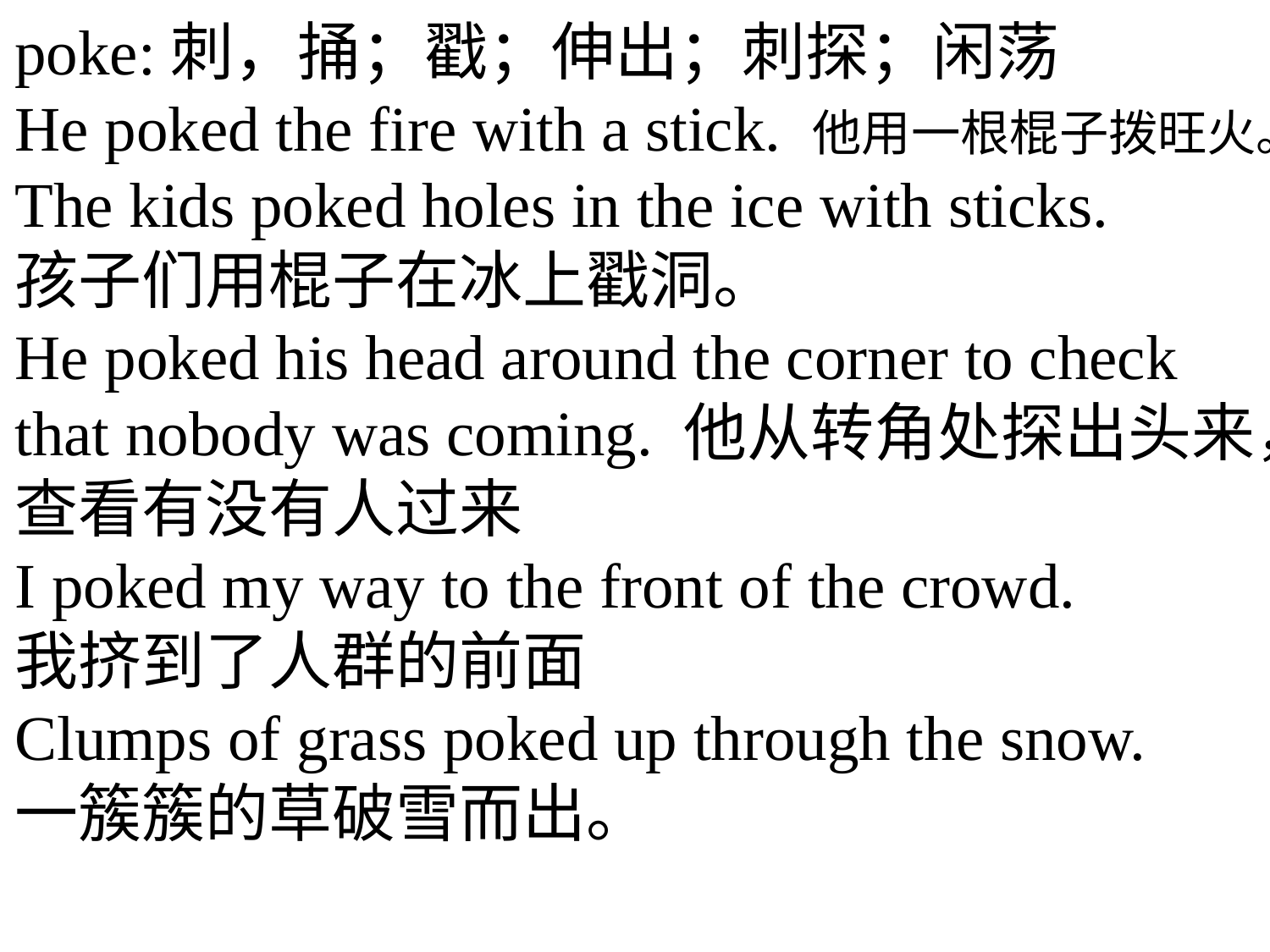

poke:刺，捅；戳；伸出；刺探；闲荡
He poked the fire with a stick. 他用一根棍子拨旺火。
The kids poked holes in the ice with sticks.
孩子们用棍子在冰上戳洞。
He poked his head around the corner to check that nobody was coming. 他从转角处探出头来，查看有没有人过来
I poked my way to the front of the crowd.
我挤到了人群的前面
Clumps of grass poked up through the snow.
一簇簇的草破雪而出。